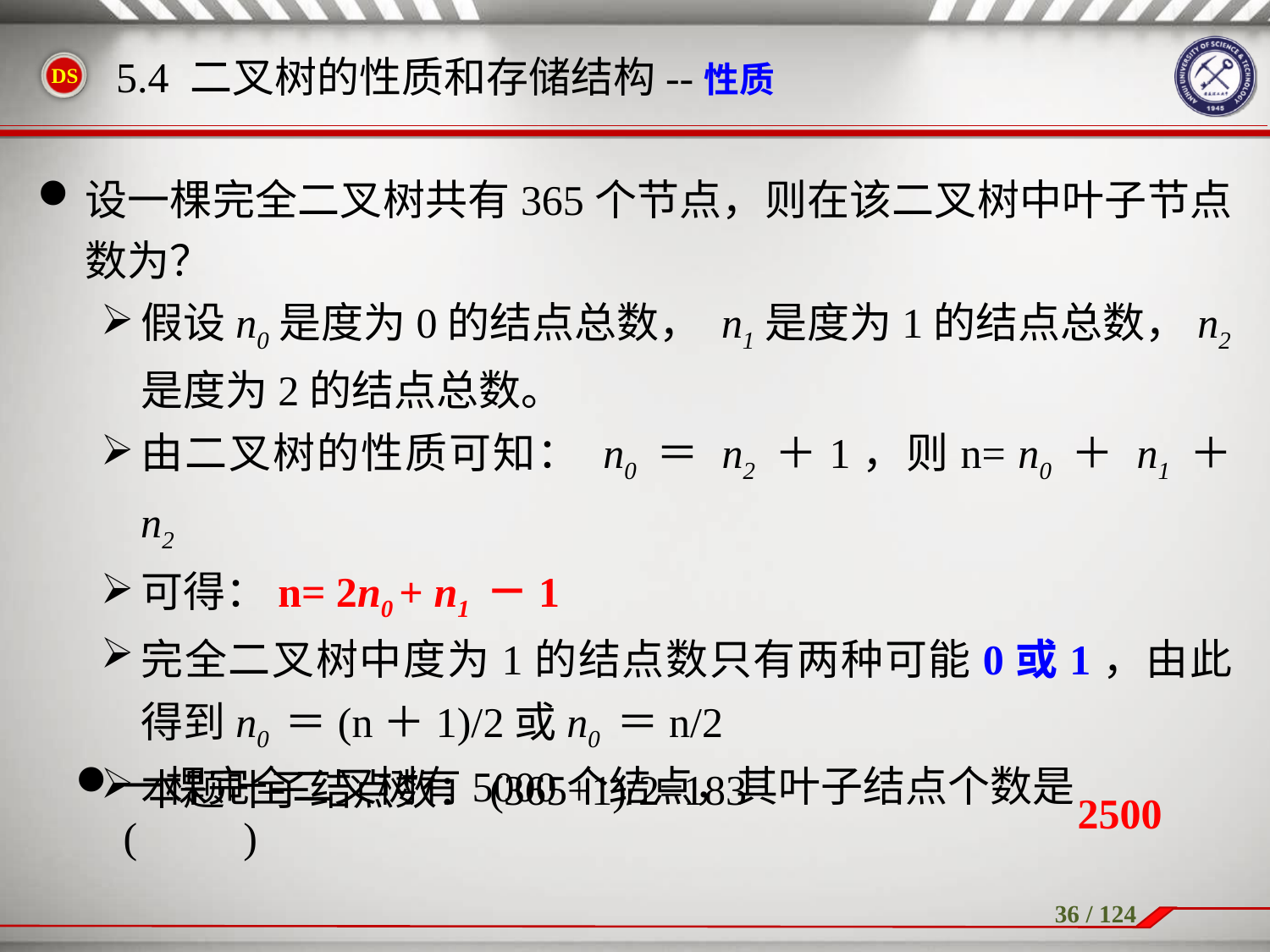

5.4 二叉树的性质和存储结构--性质
设一棵完全二叉树共有365个节点，则在该二叉树中叶子节点数为？
假设n0是度为0的结点总数， n1是度为1的结点总数，n2是度为2的结点总数。
由二叉树的性质可知： n0 ＝ n2 ＋1，则n= n0 ＋ n1 ＋ n2
可得：n= 2n0 + n1 －1
完全二叉树中度为1的结点数只有两种可能0或1，由此得到n0 ＝(n＋1)/2或n0 ＝n/2
本题叶子结点数：(365+1)/2=183

一棵完全二叉树有5000个结点，其叶子结点个数是(          )
2500